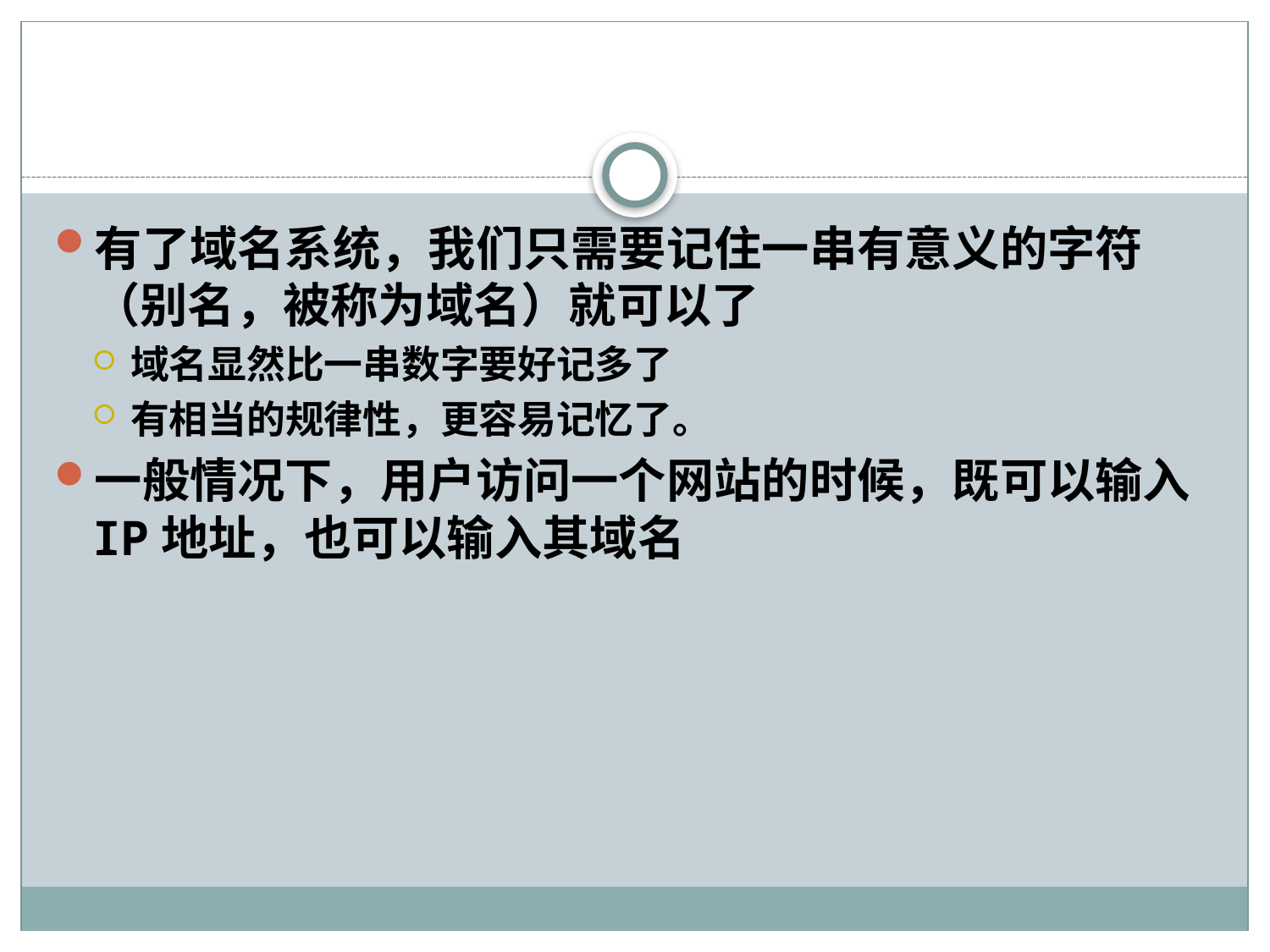

#
有了域名系统，我们只需要记住一串有意义的字符（别名，被称为域名）就可以了
域名显然比一串数字要好记多了
有相当的规律性，更容易记忆了。
一般情况下，用户访问一个网站的时候，既可以输入IP地址，也可以输入其域名